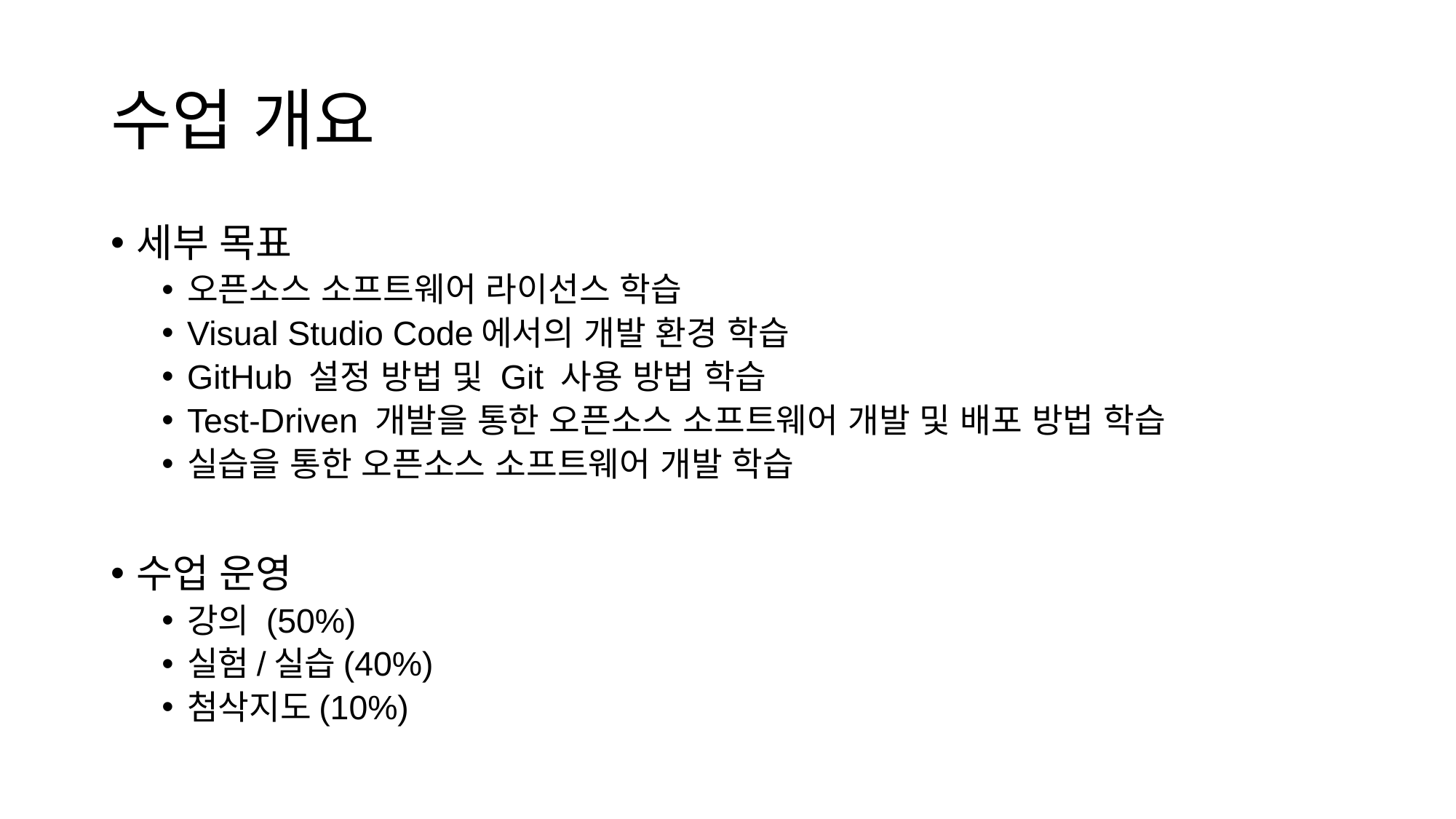

# 수업 개요
세부 목표
오픈소스 소프트웨어 라이선스 학습
Visual Studio Code에서의 개발 환경 학습
GitHub 설정 방법 및 Git 사용 방법 학습
Test-Driven 개발을 통한 오픈소스 소프트웨어 개발 및 배포 방법 학습
실습을 통한 오픈소스 소프트웨어 개발 학습

수업 운영
강의 (50%)
실험/실습(40%)
첨삭지도(10%)